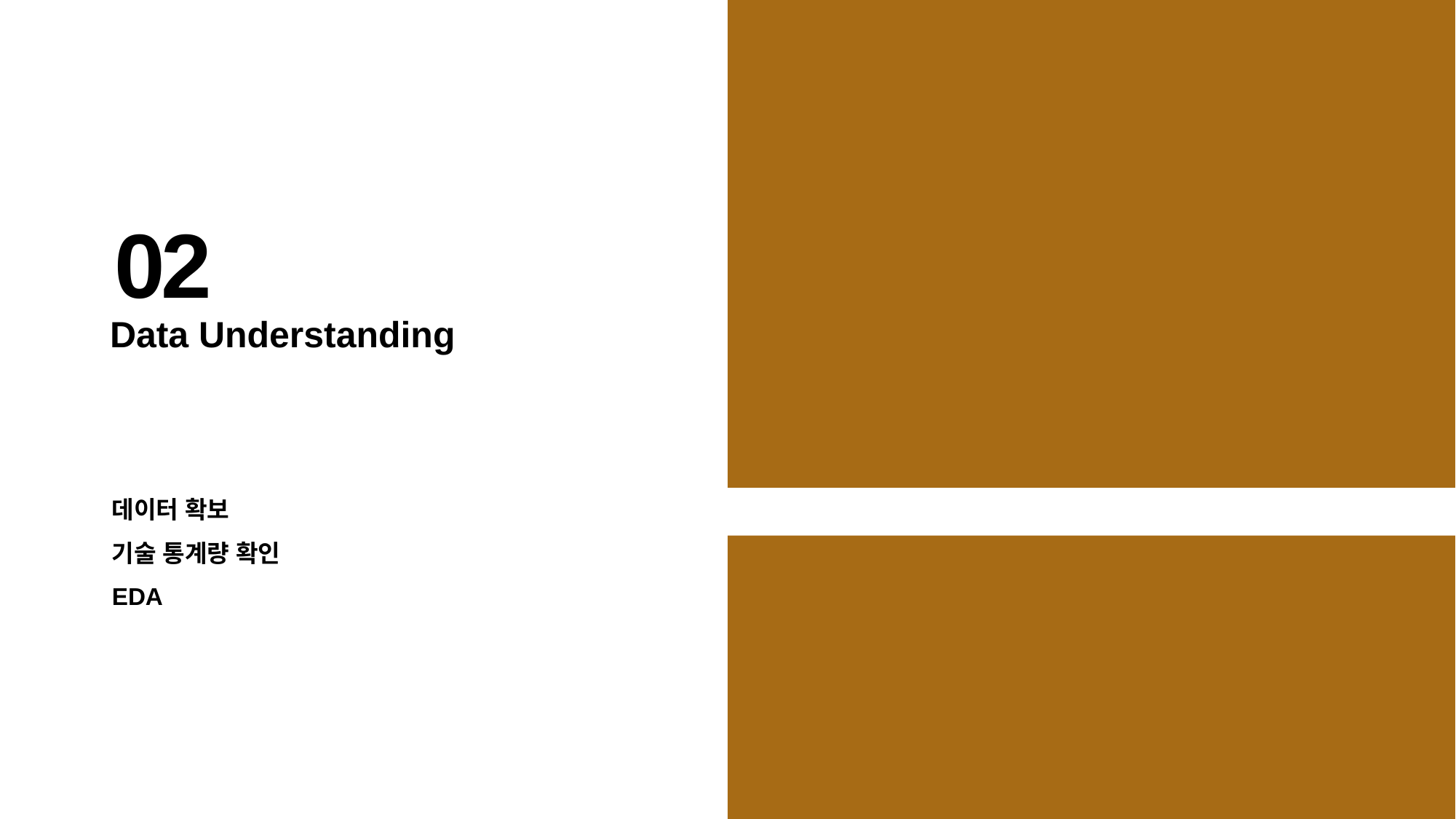

02
Data Understanding
데이터 확보
기술 통계량 확인
EDA

11